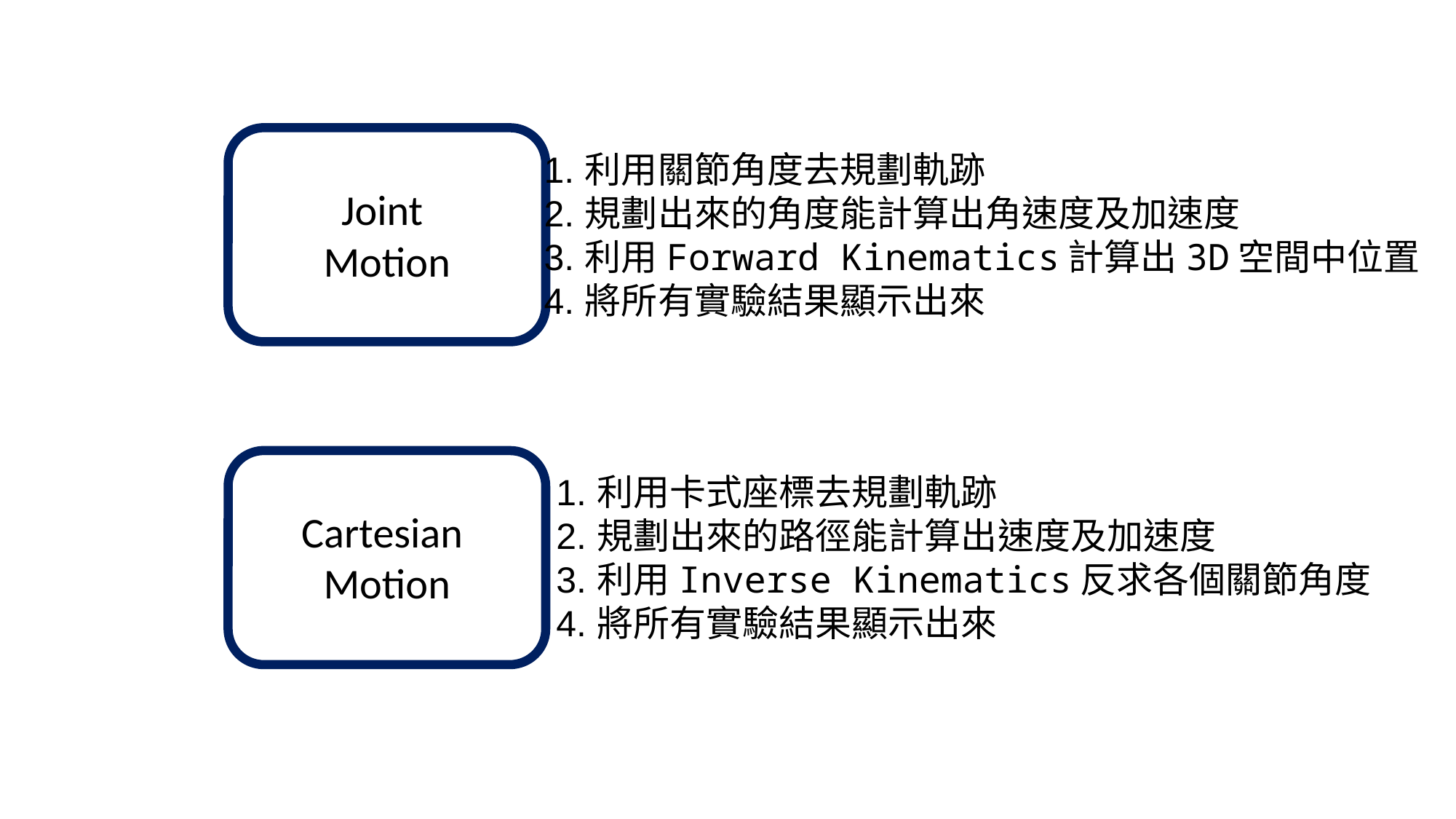

利用關節角度去規劃軌跡
規劃出來的角度能計算出角速度及加速度
利用Forward Kinematics計算出3D空間中位置
將所有實驗結果顯示出來
Joint
Motion

利用卡式座標去規劃軌跡
規劃出來的路徑能計算出速度及加速度
利用Inverse Kinematics反求各個關節角度
將所有實驗結果顯示出來
Cartesian
Motion